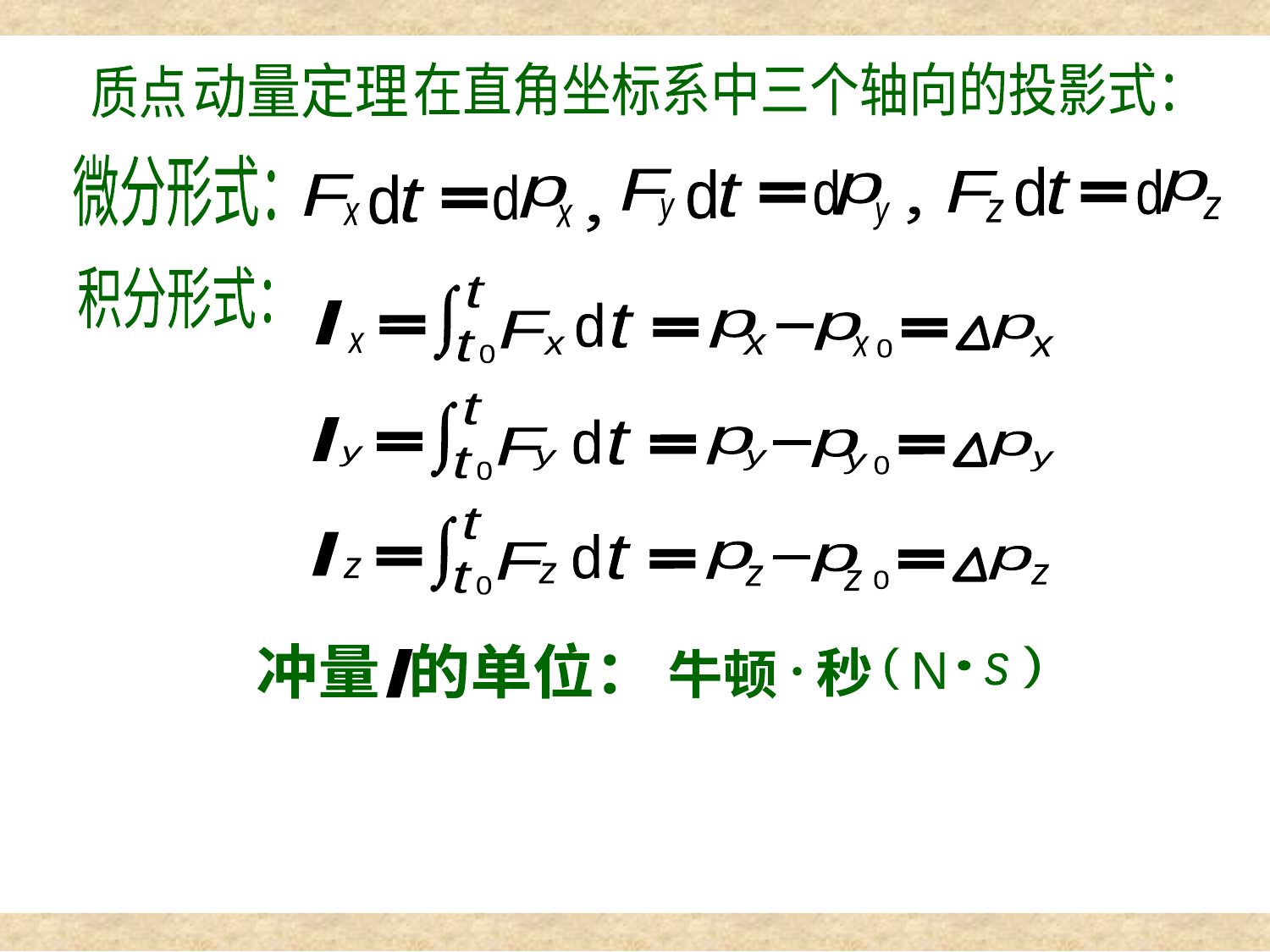

投影式
在直角坐标系中三个轴向的投影式：
动量定理
质点
微分形式：
d
F

d
d
d

p
z
F
t
p
y
t
F
d
d

p
x
t
y
z
x
，
，
积分形式：
t

I
d
t

p
F
p
p

-
t
x
x
x
x
x
0
0
t

I
d
t

p
F
p
p

-
y
t
y
y
y
y
0
0
t

I
d
t

p
F
p
p

-
z
t
z
z
z
z
0
0
冲量  的单位：
I
)
秒
牛顿

(
N
s